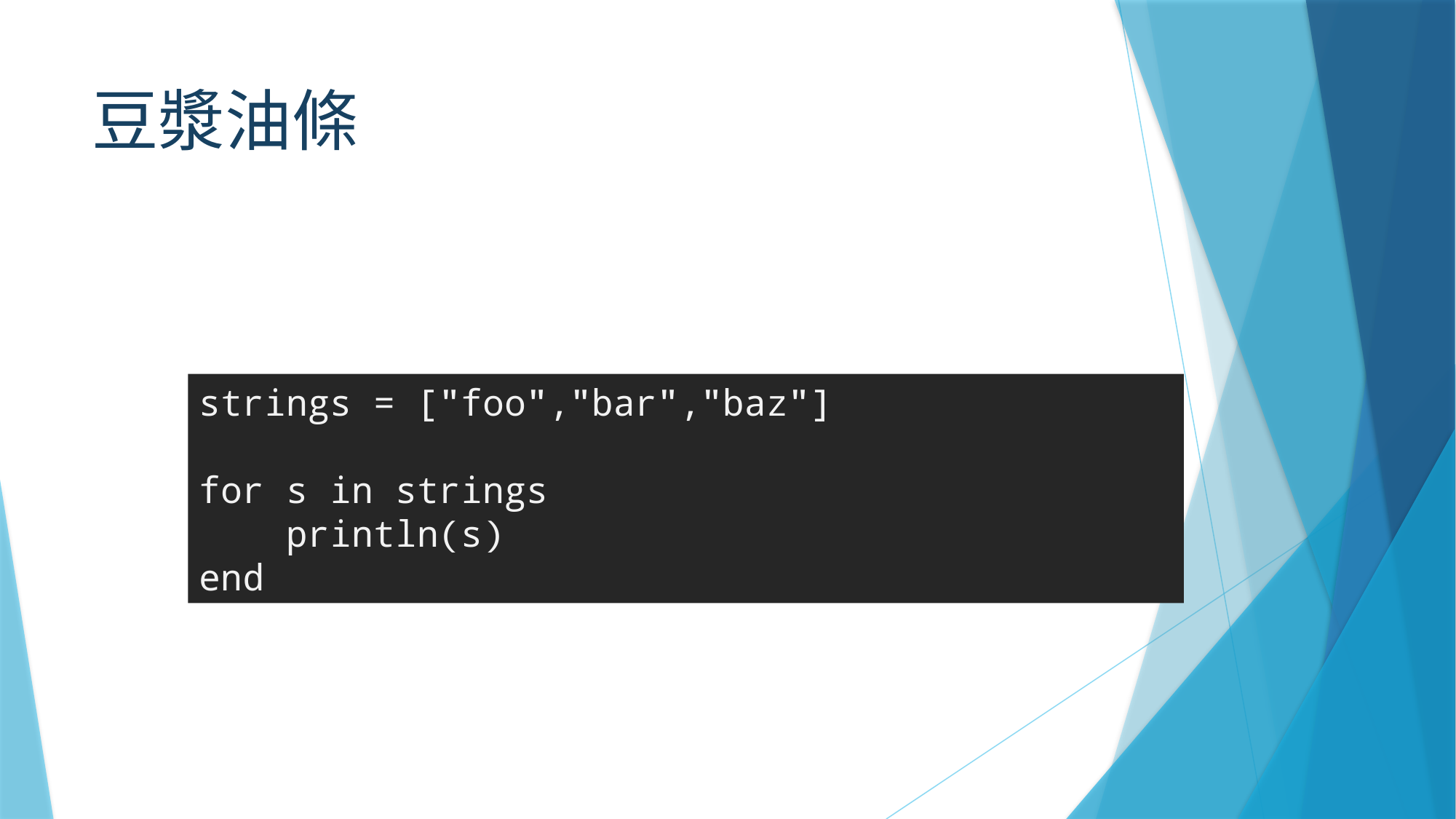

# 豆漿油條

strings = ["foo","bar","baz"]

for s in strings
    println(s)
end